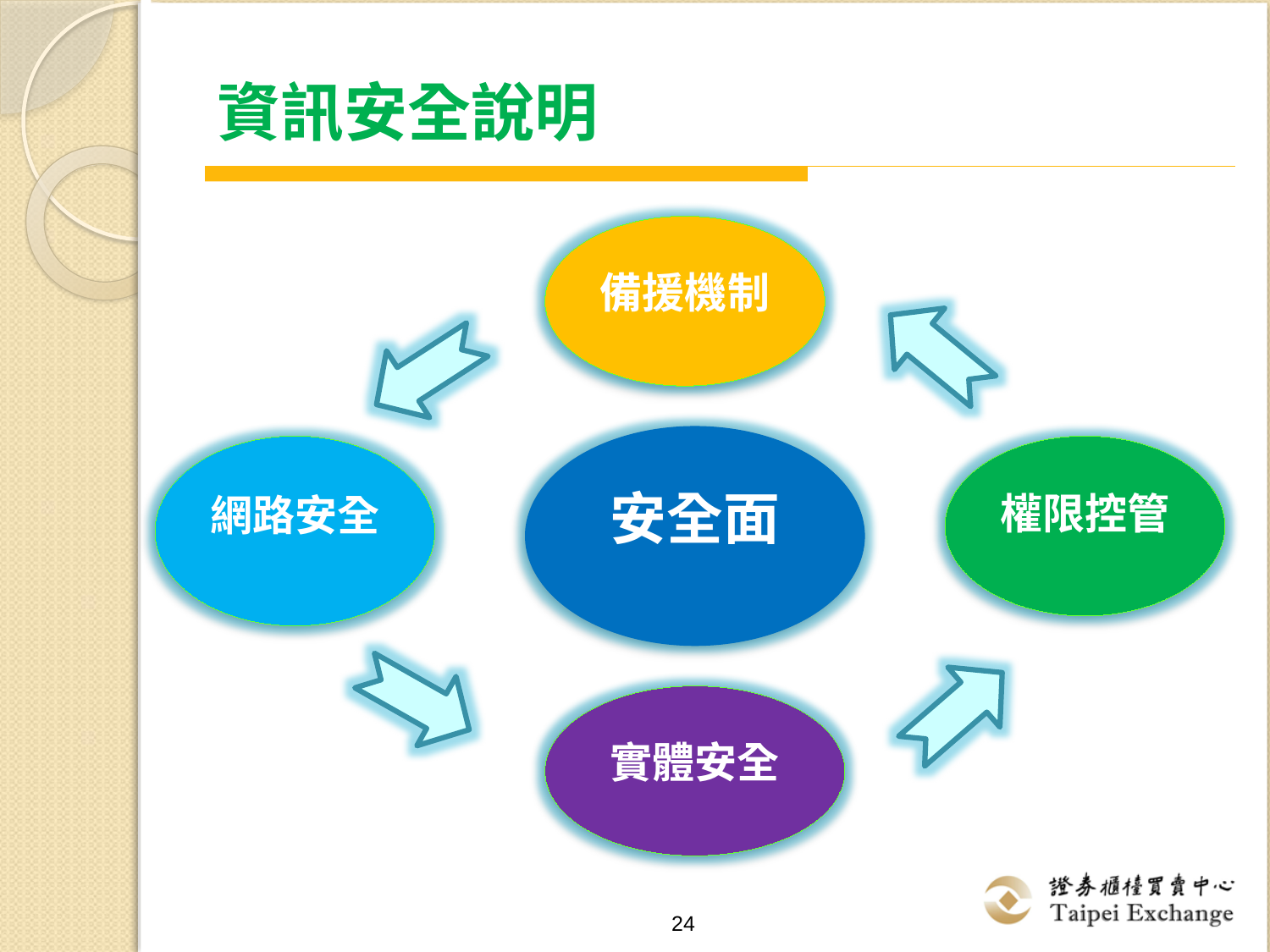

# 資訊安全說明
備援機制

安全面
網路安全
權限控管

實體安全
24